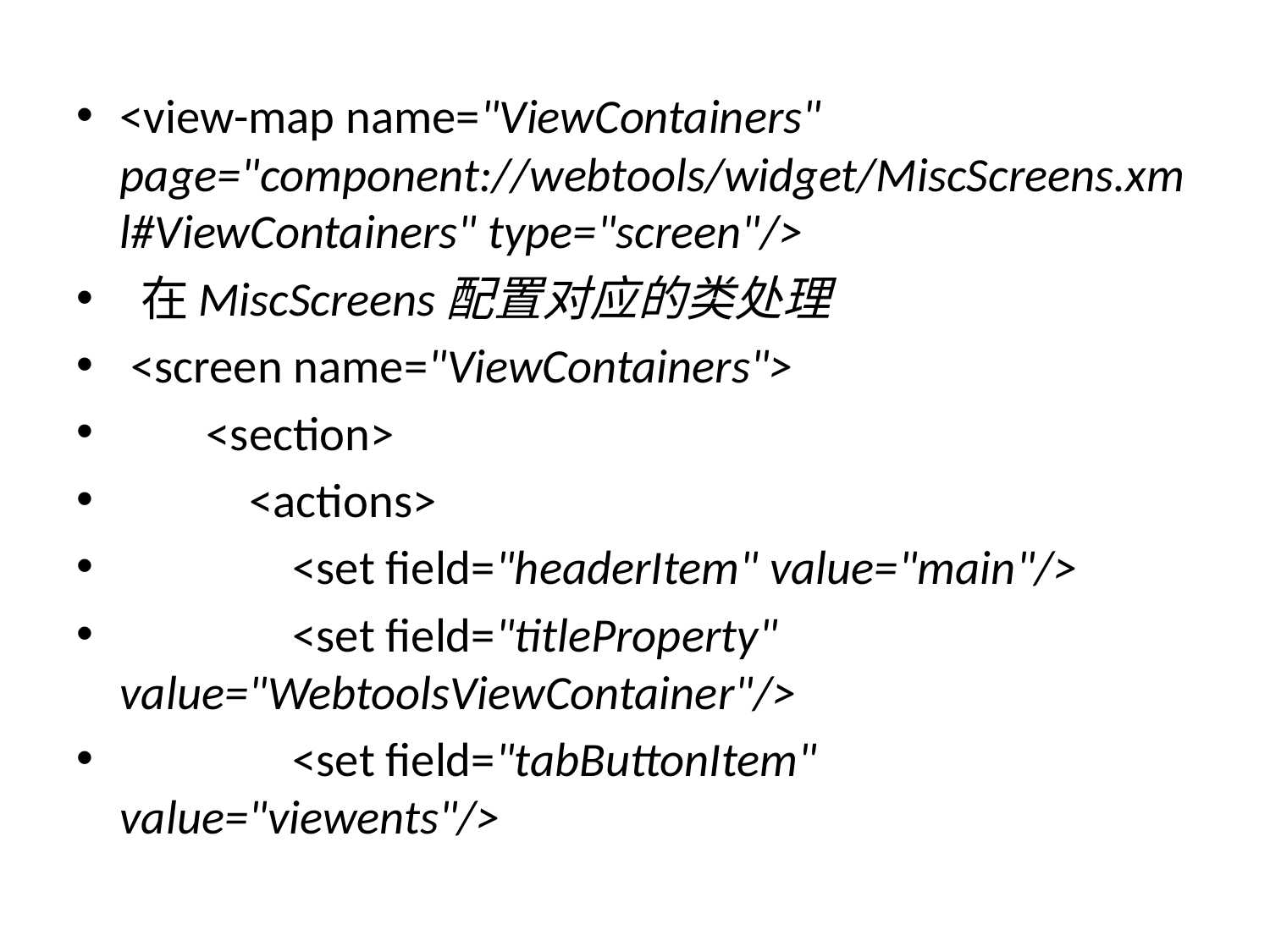

<view-map name="ViewContainers" page="component://webtools/widget/MiscScreens.xml#ViewContainers" type="screen"/>
 在MiscScreens配置对应的类处理
 <screen name="ViewContainers">
        <section>
            <actions>
                <set field="headerItem" value="main"/>
                <set field="titleProperty" value="WebtoolsViewContainer"/>
                <set field="tabButtonItem" value="viewents"/>